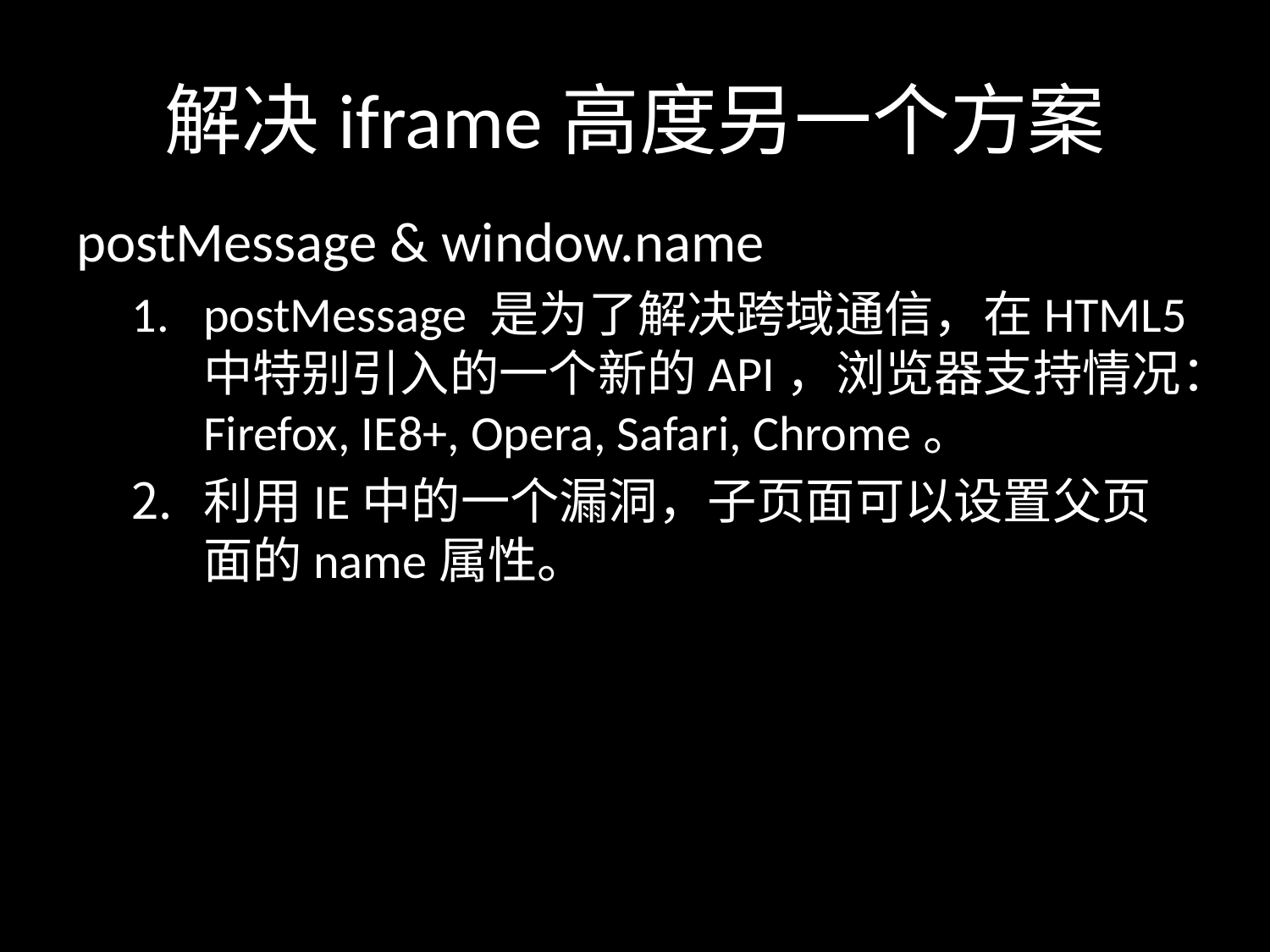

# 解决iframe高度另一个方案
postMessage & window.name
postMessage 是为了解决跨域通信，在HTML5 中特别引入的一个新的API，浏览器支持情况：Firefox, IE8+, Opera, Safari, Chrome。
利用IE中的一个漏洞，子页面可以设置父页面的name属性。